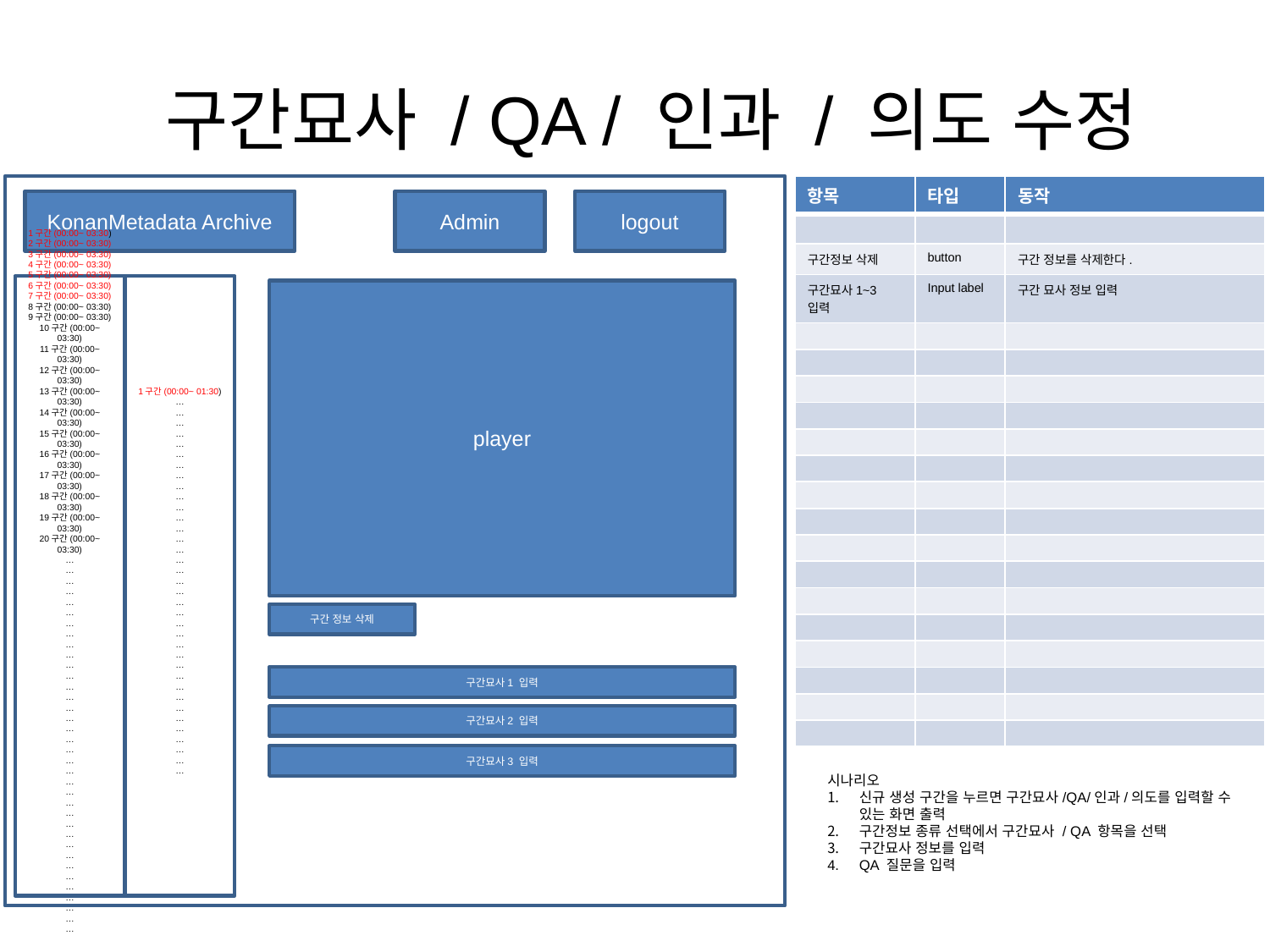

# 구간묘사 / QA / 인과 / 의도 수정

| 항목 | 타입 | 동작 |
| --- | --- | --- |
|  |  |  |
| 구간정보 삭제 | button | 구간 정보를 삭제한다. |
| 구간묘사1~3 입력 | Input label | 구간 묘사 정보 입력 |
|  |  |  |
|  |  |  |
|  |  |  |
|  |  |  |
|  |  |  |
|  |  |  |
|  |  |  |
|  |  |  |
|  |  |  |
|  |  |  |
|  |  |  |
|  |  |  |
|  |  |  |
|  |  |  |
|  |  |  |
|  |  |  |
KonanMetadata Archive
Admin
logout
1구간(00:00~ 03:30)
2구간(00:00~ 03:30)
3구간(00:00~ 03:30)
4구간(00:00~ 03:30)
5구간(00:00~ 03:30)
6구간(00:00~ 03:30)
7구간(00:00~ 03:30)
8구간(00:00~ 03:30)
9구간(00:00~ 03:30)
10구간(00:00~ 03:30)
11구간(00:00~ 03:30)
12구간(00:00~ 03:30)
13구간(00:00~ 03:30)
14구간(00:00~ 03:30)
15구간(00:00~ 03:30)
16구간(00:00~ 03:30)
17구간(00:00~ 03:30)
18구간(00:00~ 03:30)
19구간(00:00~ 03:30)
20구간(00:00~ 03:30)
…
…
…
…
…
…
…
…
…
…
…
…
…
…
…
…
…
…
…
…
…
…
…
…
…
…
…
…
…
…
…
…
…
…
…
…

1구간(00:00~ 01:30)
…
…
…
…
…
…
…
…
…
…
…
…
…
…
…
…
…
…
…
…
…
…
…
…
…
…
…
…
…
…
…
…
…
…
…
…

player
구간 정보 삭제
구간묘사1 입력
구간묘사2 입력
구간묘사3 입력
시나리오
신규 생성 구간을 누르면 구간묘사/QA/인과/의도를 입력할 수 있는 화면 출력
구간정보 종류 선택에서 구간묘사 / QA 항목을 선택
구간묘사 정보를 입력
QA 질문을 입력